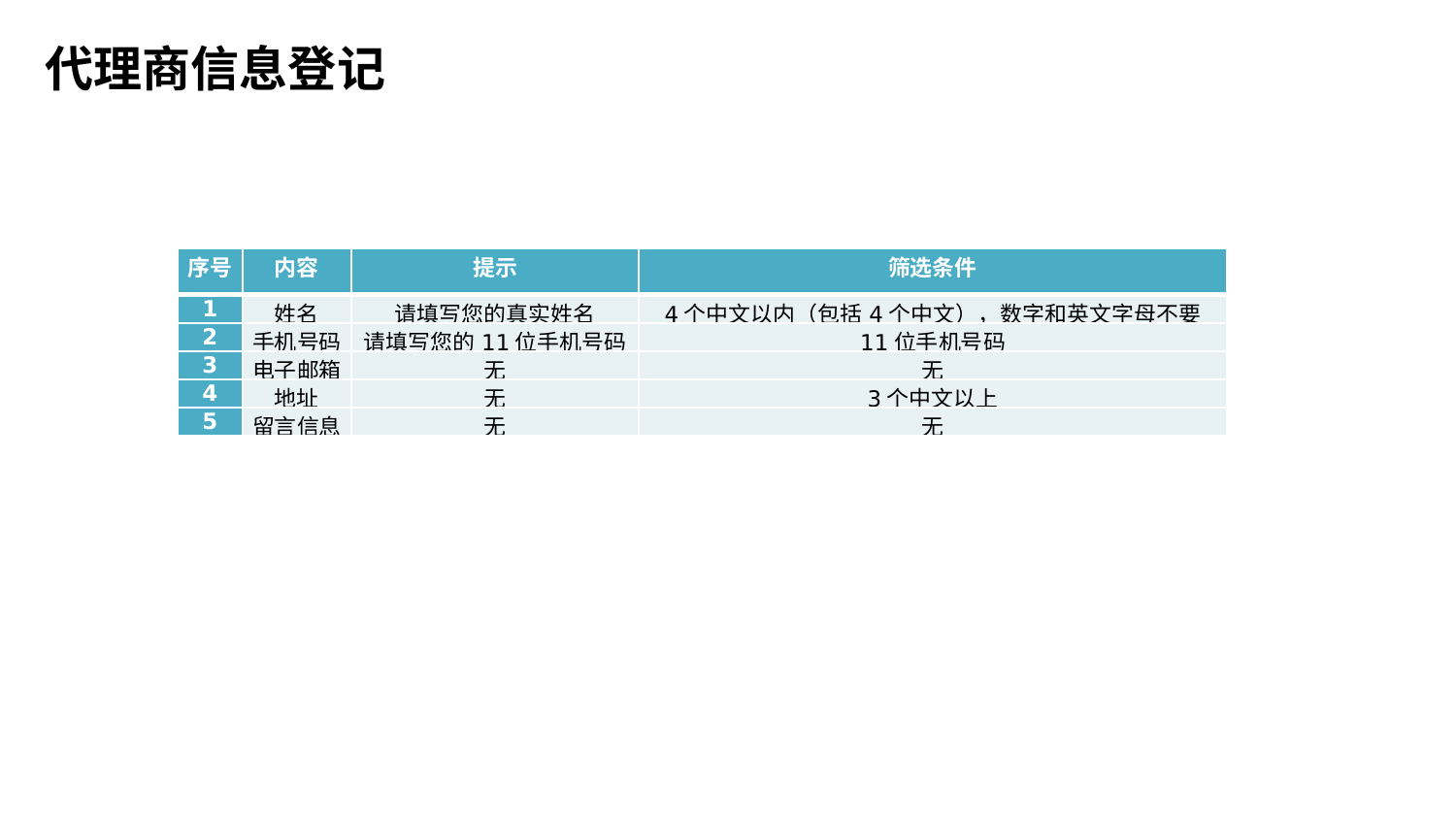

代理商信息登记
| 序号 | 内容 | 提示 | 筛选条件 |
| --- | --- | --- | --- |
| 1 | 姓名 | 请填写您的真实姓名 | 4个中文以内（包括4个中文），数字和英文字母不要 |
| 2 | 手机号码 | 请填写您的11位手机号码 | 11位手机号码 |
| 3 | 电子邮箱 | 无 | 无 |
| 4 | 地址 | 无 | 3个中文以上 |
| 5 | 留言信息 | 无 | 无 |